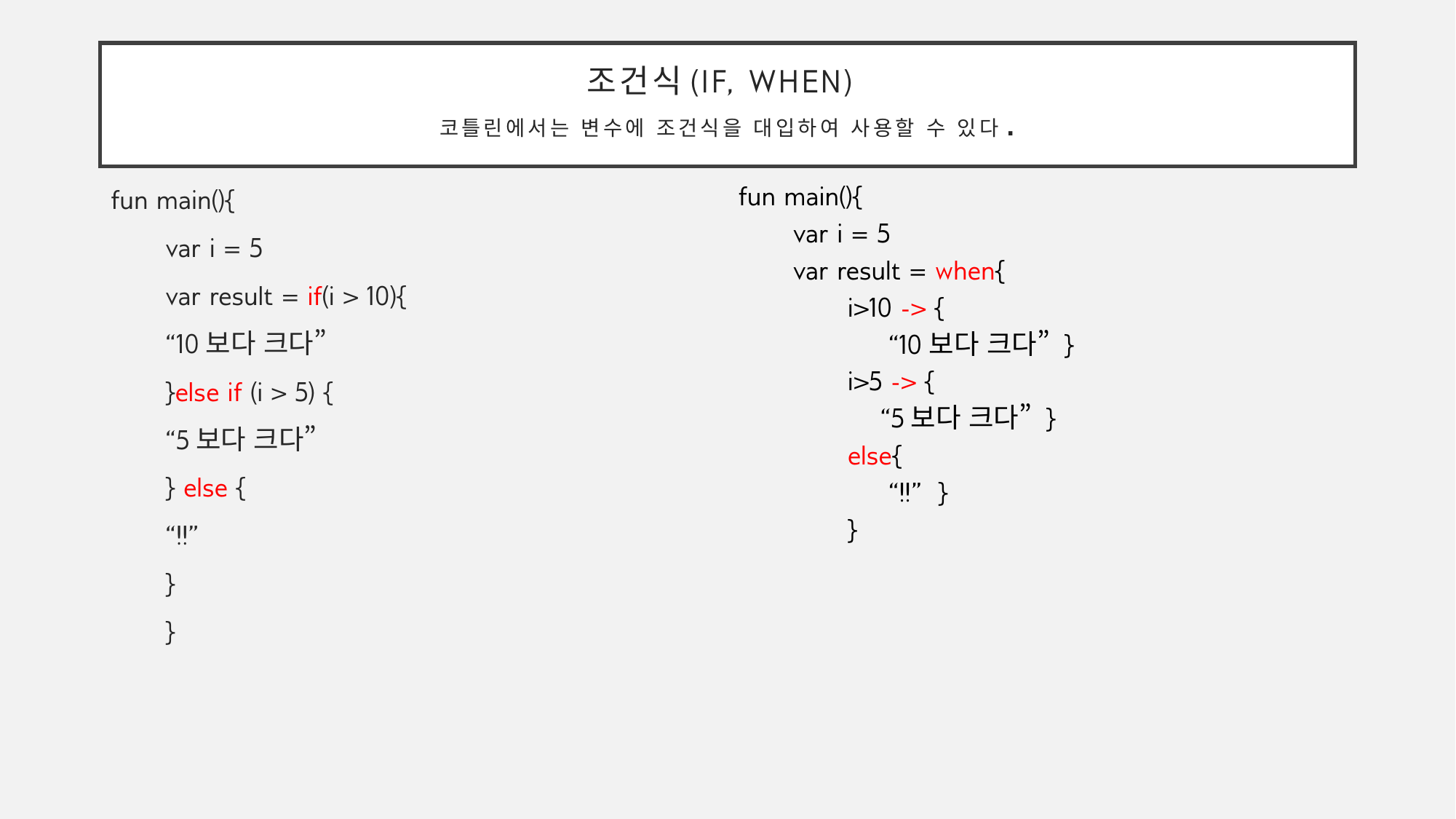

# 조건식(if, when) 코틀린에서는 변수에 조건식을 대입하여 사용할 수 있다.
fun main(){
var i = 5
var result = when{
i>10 -> {
     “10보다 크다” }
i>5 -> {
    “5보다 크다” }
else{
     “!!”  }
}
fun main(){
var i = 5
var result = if(i > 10){
“10보다 크다”
}else if (i > 5) {
“5보다 크다”
} else {
“!!”
}
}